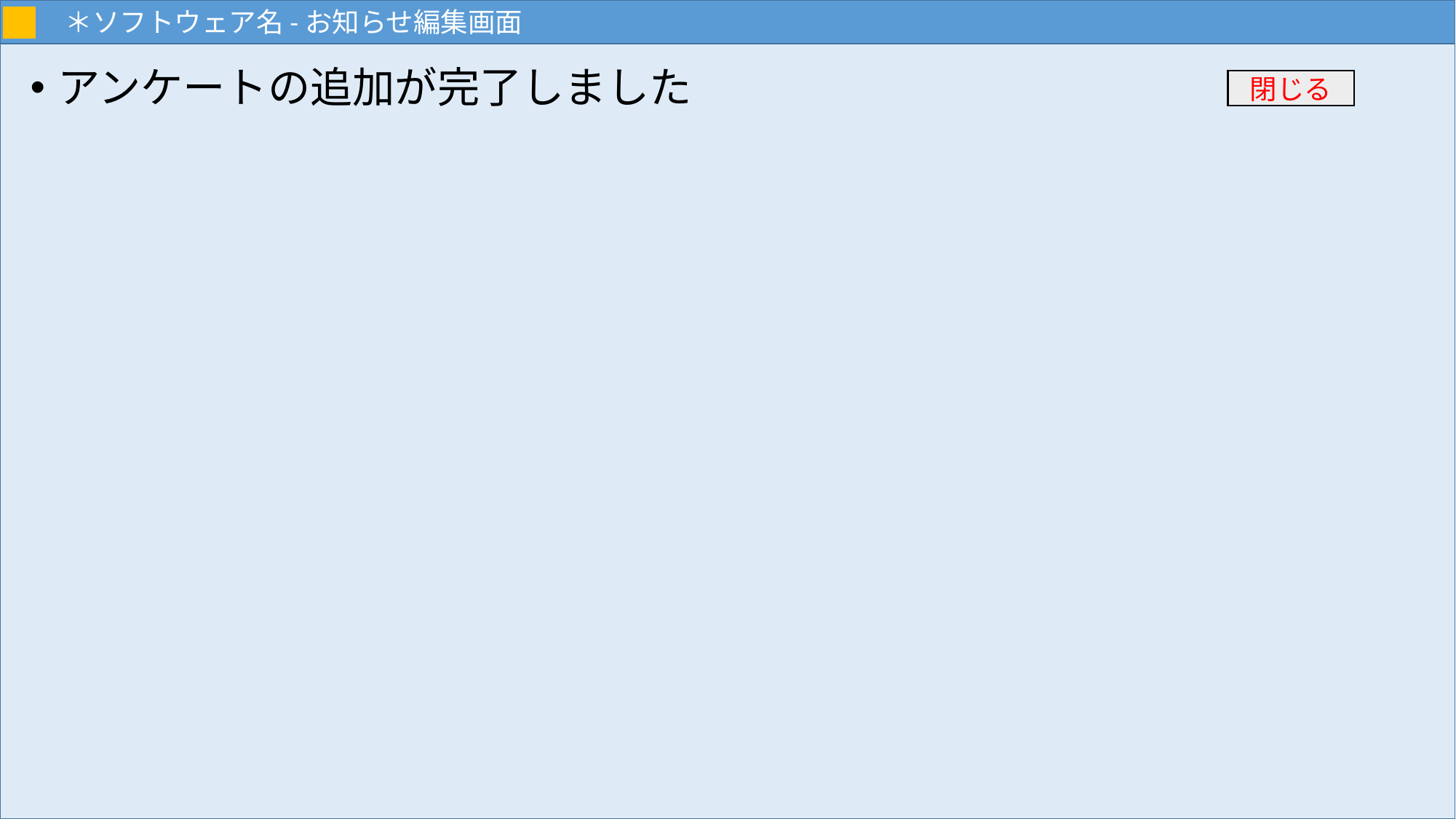

＊ソフトウェア名-お知らせ編集画面

アンケートの追加が完了しました
閉じる